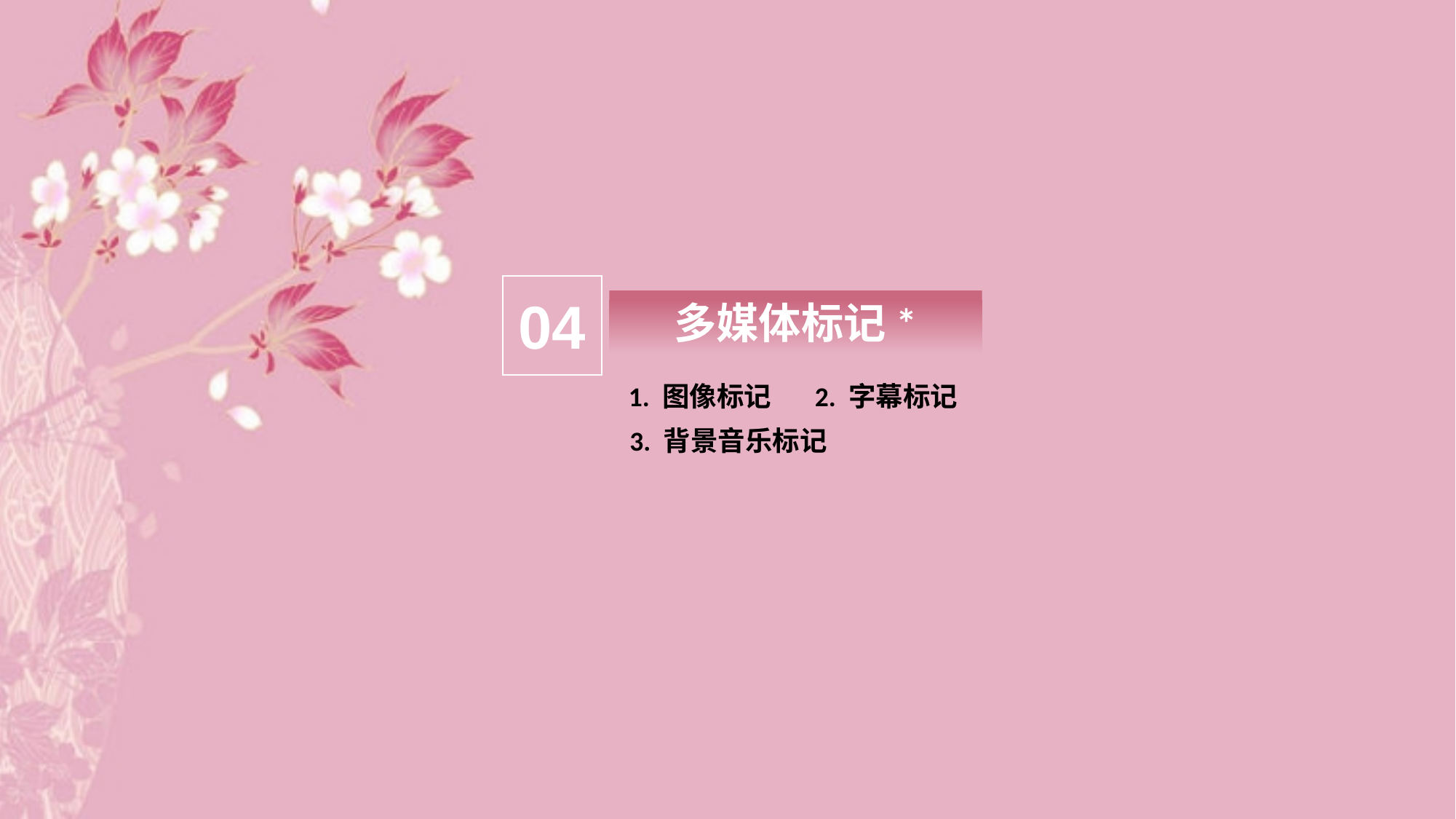

04
多媒体标记*
1. 图像标记
2. 字幕标记
3. 背景音乐标记